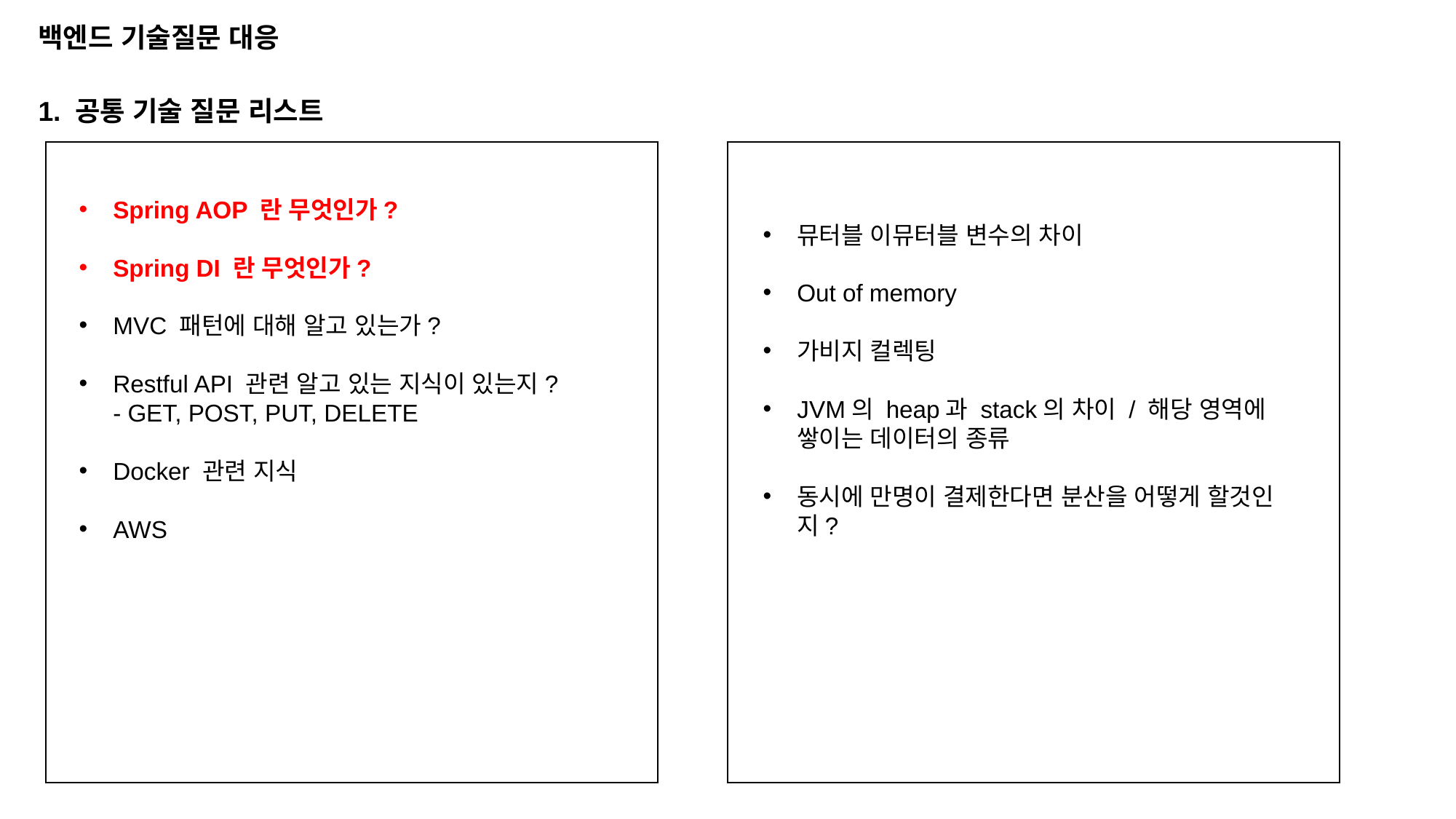

백엔드 기술질문 대응
1. 공통 기술 질문 리스트

Spring AOP 란 무엇인가?

Spring DI 란 무엇인가?

MVC 패턴에 대해 알고 있는가?

Restful API 관련 알고 있는 지식이 있는지?
- GET, POST, PUT, DELETE
Docker 관련 지식

AWS

뮤터블 이뮤터블 변수의 차이

Out of memory

가비지 컬렉팅

JVM의 heap과 stack의 차이 / 해당 영역에 쌓이는 데이터의 종류

동시에 만명이 결제한다면 분산을 어떻게 할것인지?